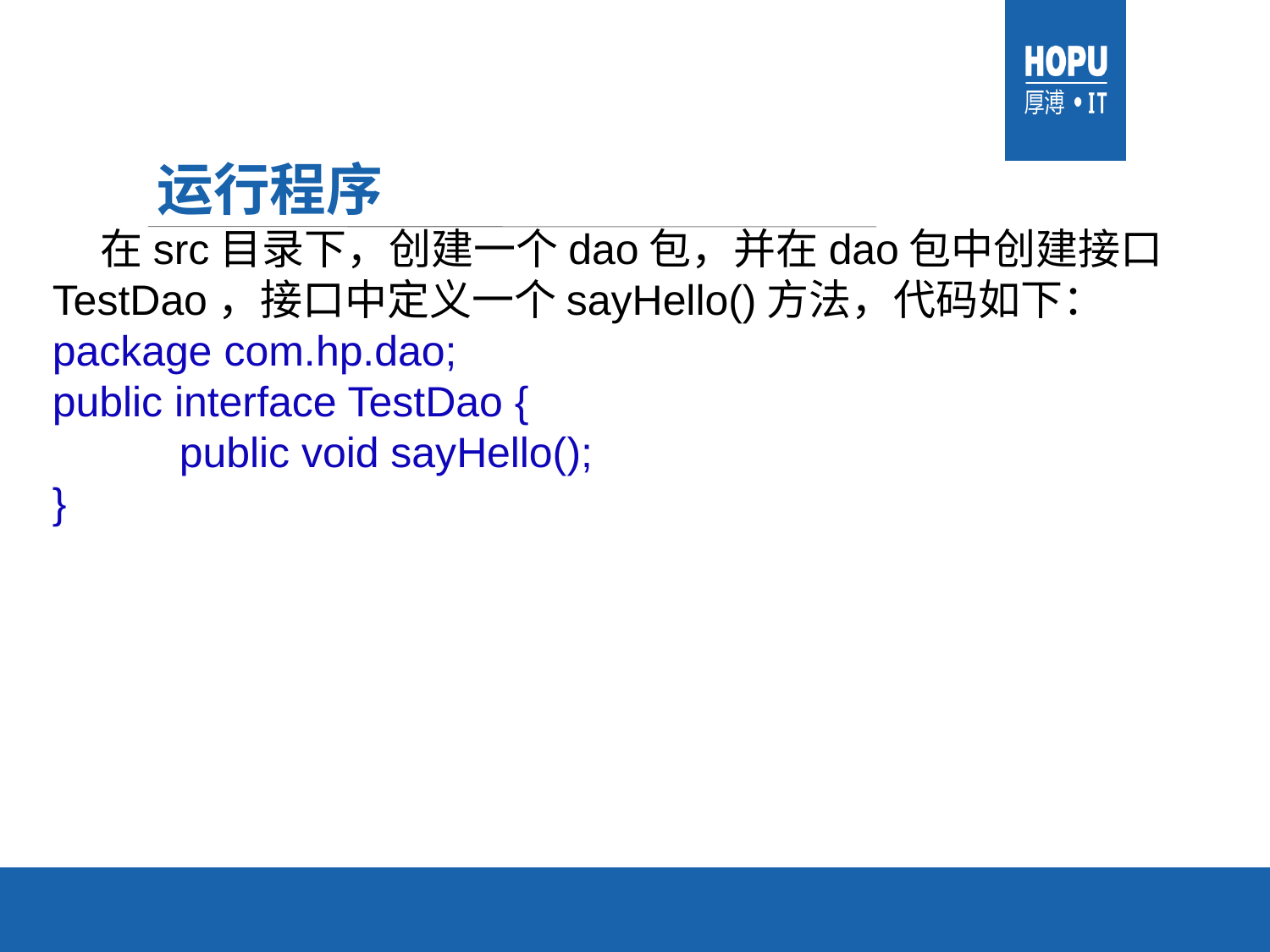

# 运行程序
    在src目录下，创建一个dao包，并在dao包中创建接口TestDao，接口中定义一个sayHello()方法，代码如下：
package com.hp.dao;
public interface TestDao {
	public void sayHello();
}